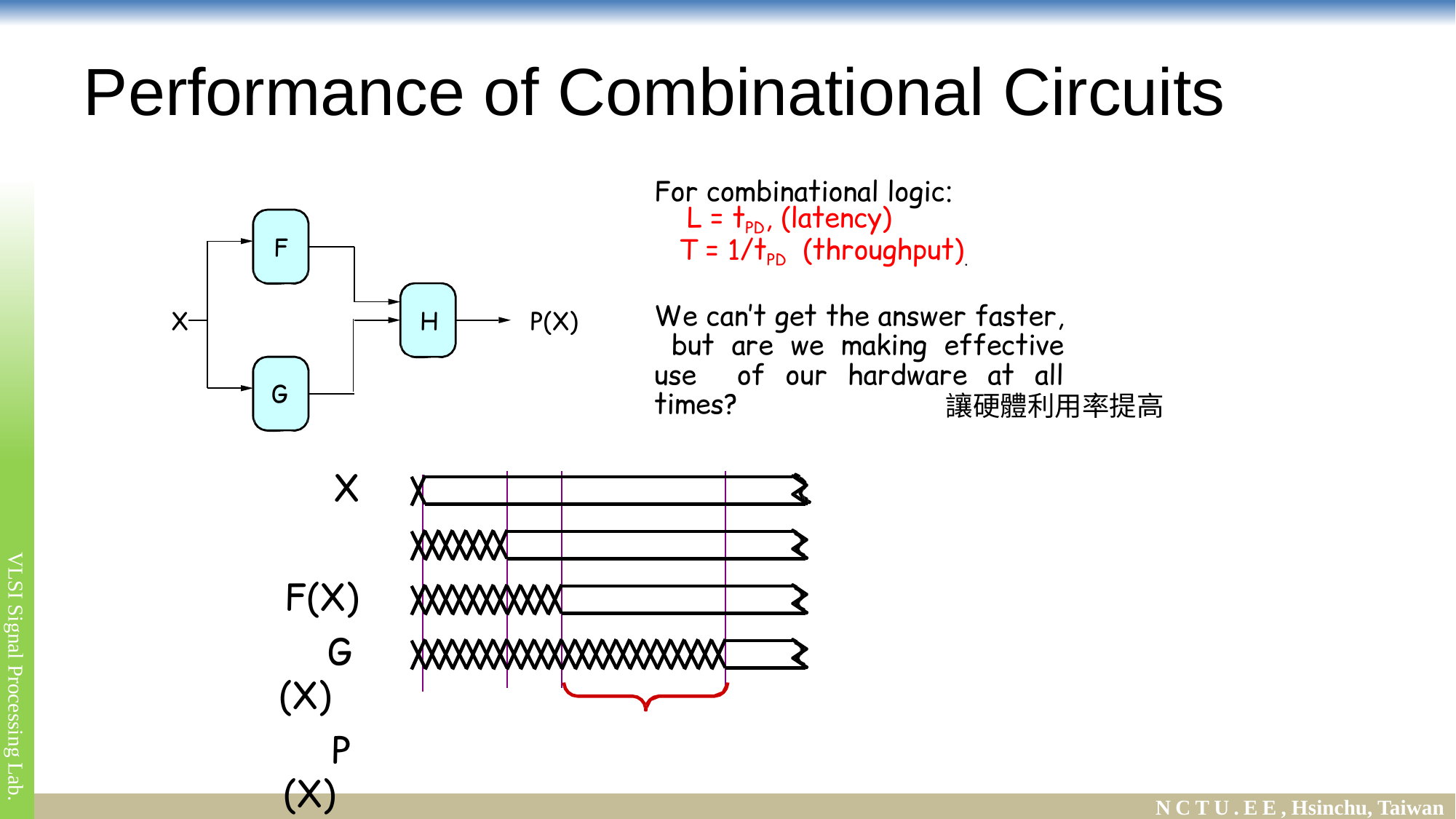

# Performance of Combinational Circuits
For combinational logic:  L = tPD, (latency)
T = 1/tPD  (throughput).
We can’t get the answer faster,  but are we making effective use  of our hardware at all times?

F

X
P(X)
H

G

讓硬體利用率提高
X  F(X)
G(X)
P(X)

F & G are “idle”, just holding their outputs  stable while H performs its computation